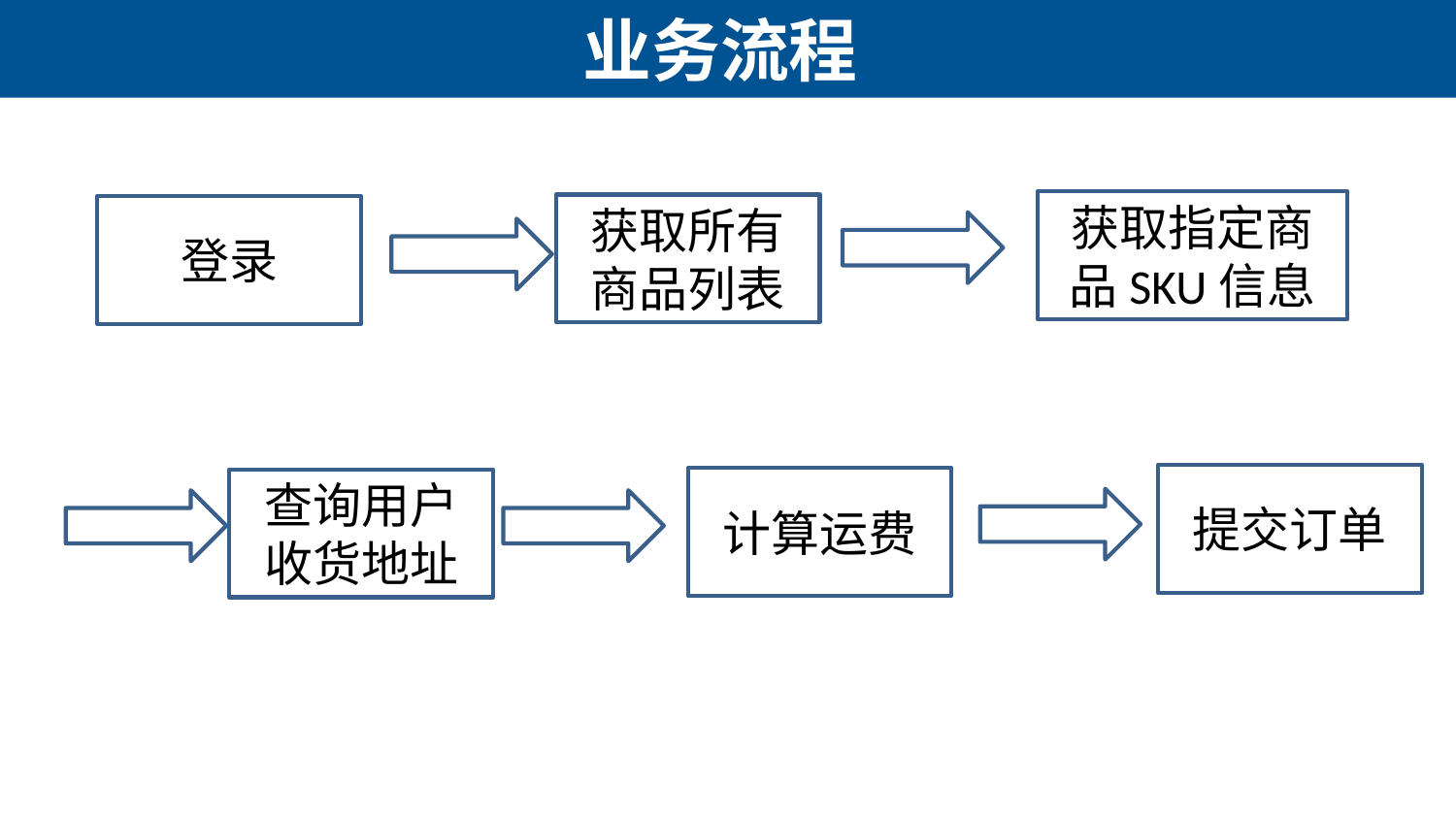

# 业务流程
获取指定商品SKU信息
获取所有商品列表
登录

提交订单
计算运费
查询用户收货地址